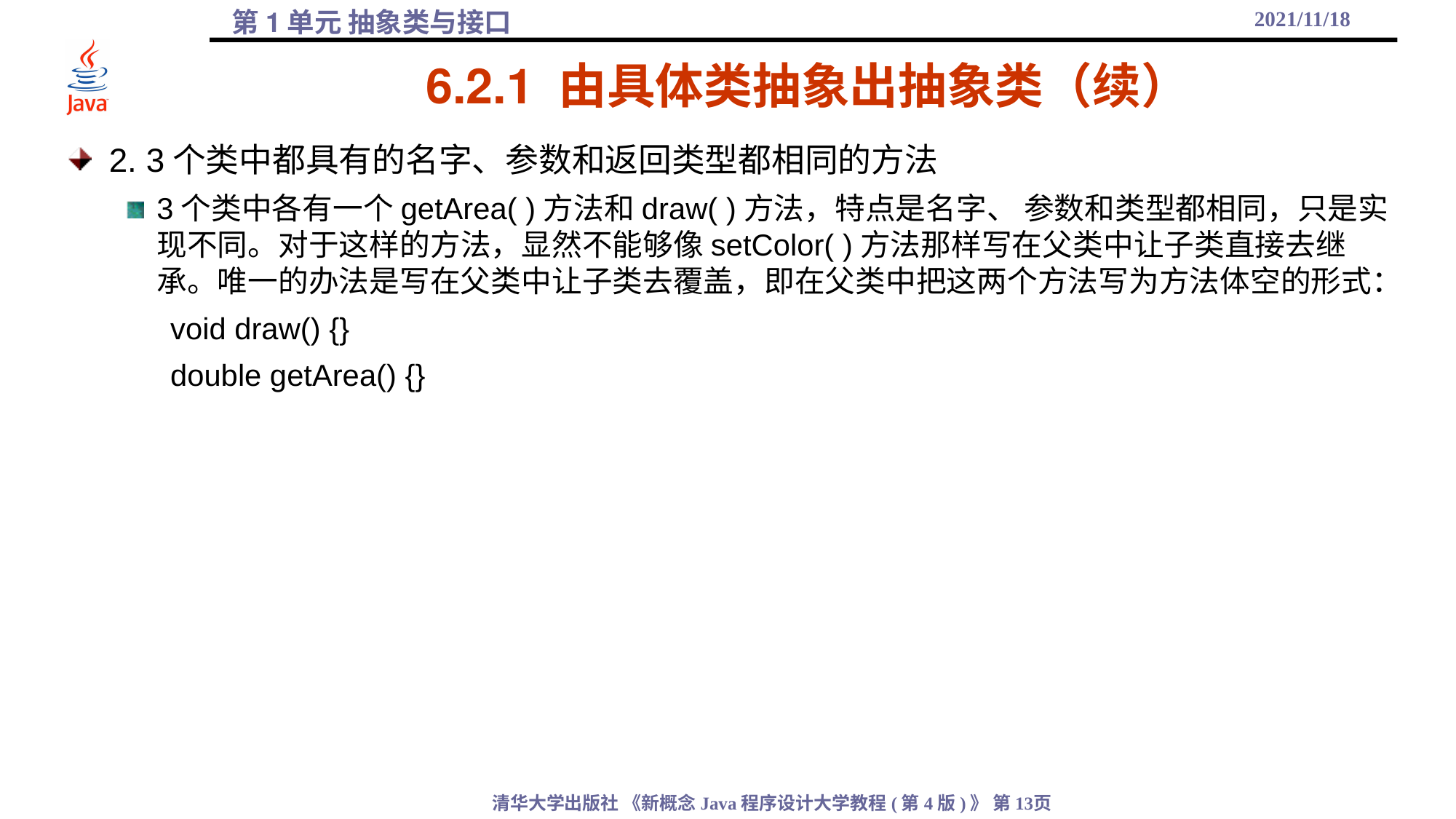

2021/11/18
# 6.2.1 由具体类抽象出抽象类（续）
2. 3个类中都具有的名字、参数和返回类型都相同的方法
3个类中各有一个getArea( )方法和draw( )方法，特点是名字、 参数和类型都相同，只是实现不同。对于这样的方法，显然不能够像setColor( )方法那样写在父类中让子类直接去继承。唯一的办法是写在父类中让子类去覆盖，即在父类中把这两个方法写为方法体空的形式：
void draw() {}
double getArea() {}